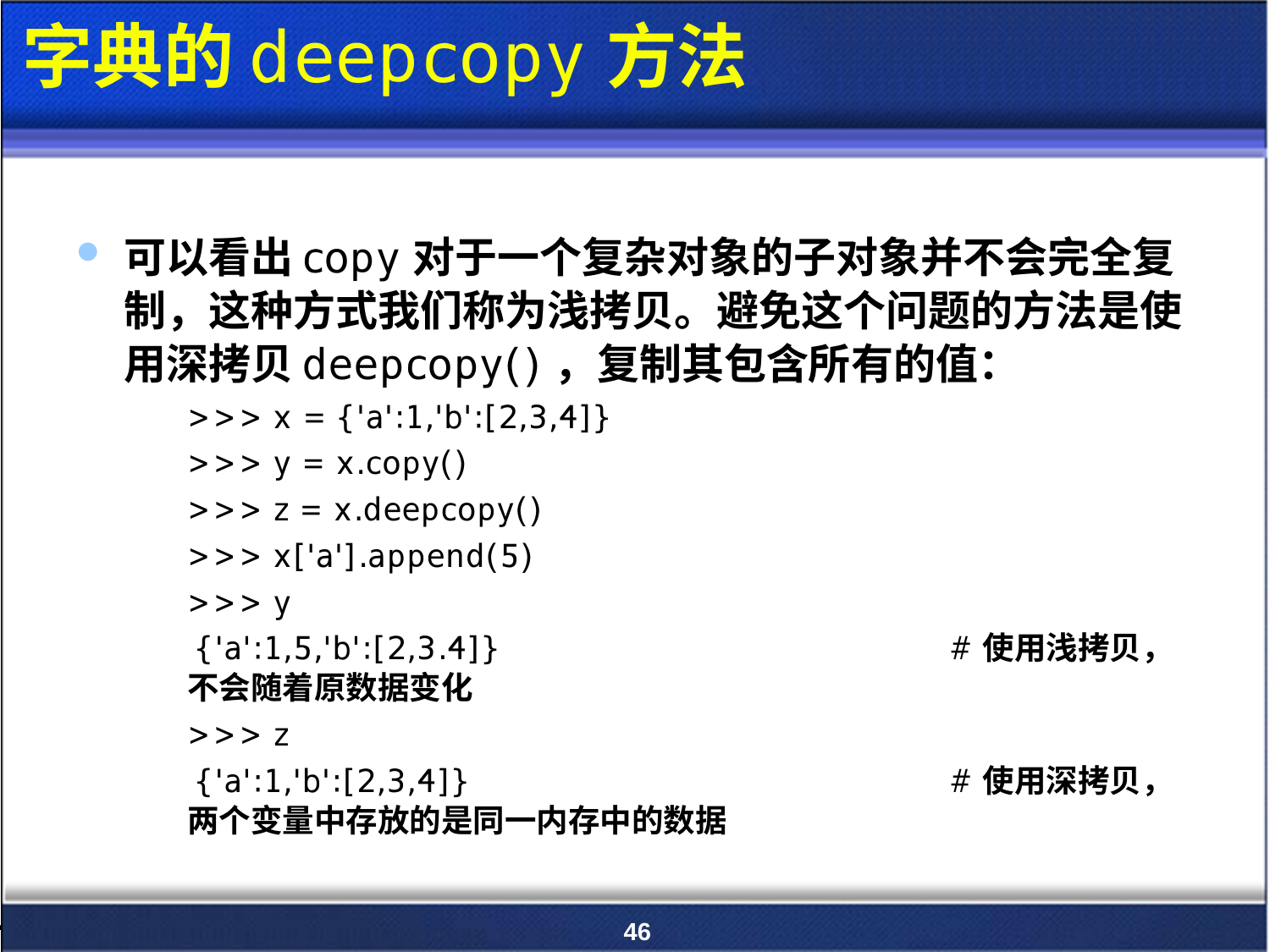

# 字典的deepcopy方法
可以看出copy对于一个复杂对象的子对象并不会完全复制，这种方式我们称为浅拷贝。避免这个问题的方法是使用深拷贝deepcopy()，复制其包含所有的值：
>>> x = {'a':1,'b':[2,3,4]}
>>> y = x.copy()
>>> z = x.deepcopy()
>>> x['a'].append(5)
>>> y
 {'a':1,5,'b':[2,3.4]}				#使用浅拷贝，不会随着原数据变化
>>> z
 {'a':1,'b':[2,3,4]}				#使用深拷贝，两个变量中存放的是同一内存中的数据

46